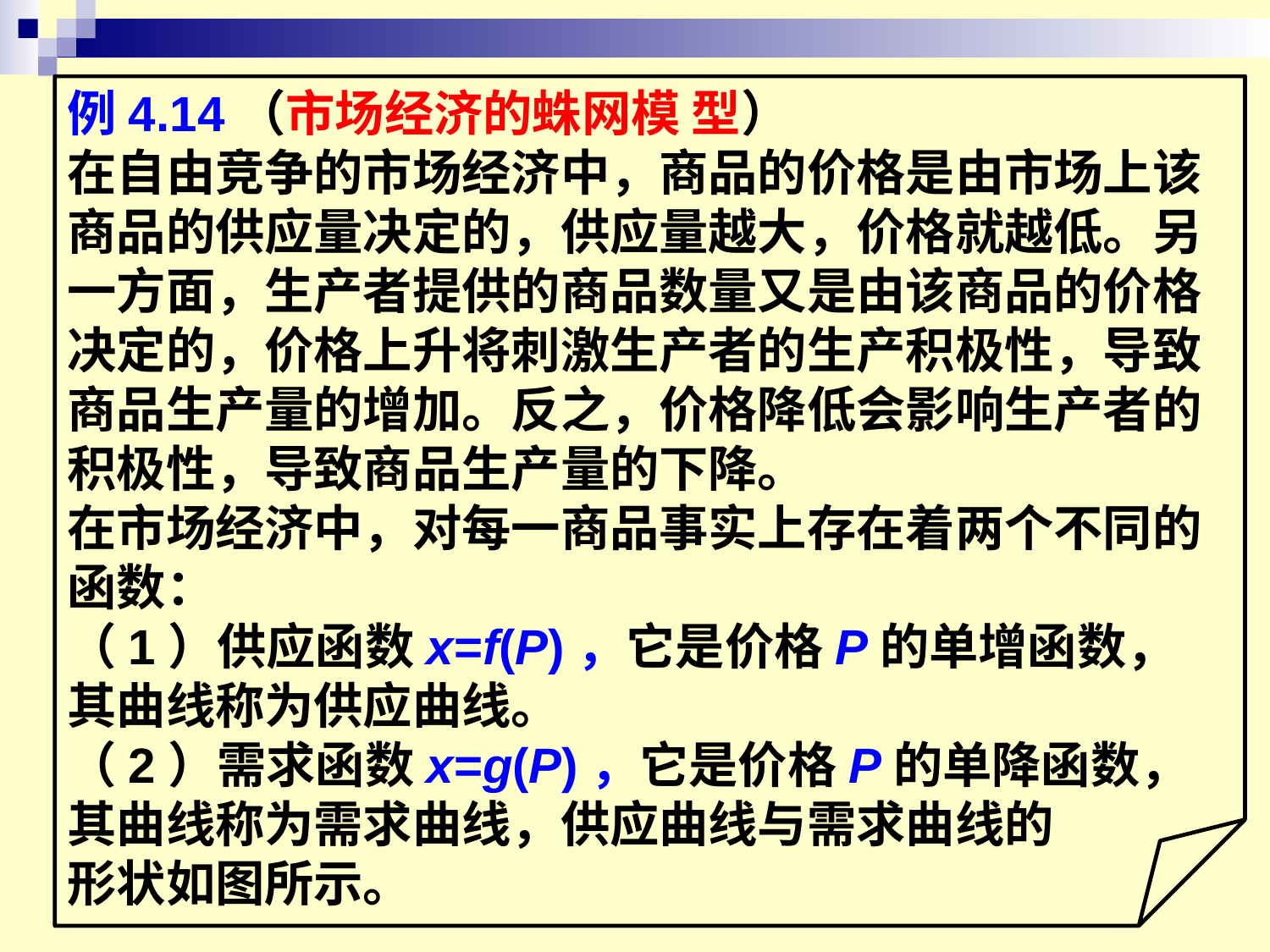

例4.14（市场经济的蛛网模 型）
在自由竞争的市场经济中，商品的价格是由市场上该商品的供应量决定的，供应量越大，价格就越低。另一方面，生产者提供的商品数量又是由该商品的价格决定的，价格上升将刺激生产者的生产积极性，导致商品生产量的增加。反之，价格降低会影响生产者的积极性，导致商品生产量的下降。
在市场经济中，对每一商品事实上存在着两个不同的函数：
（1）供应函数x=f(P)，它是价格P的单增函数，其曲线称为供应曲线。
（2）需求函数x=g(P)，它是价格P的单降函数，其曲线称为需求曲线，供应曲线与需求曲线的            形状如图所示。